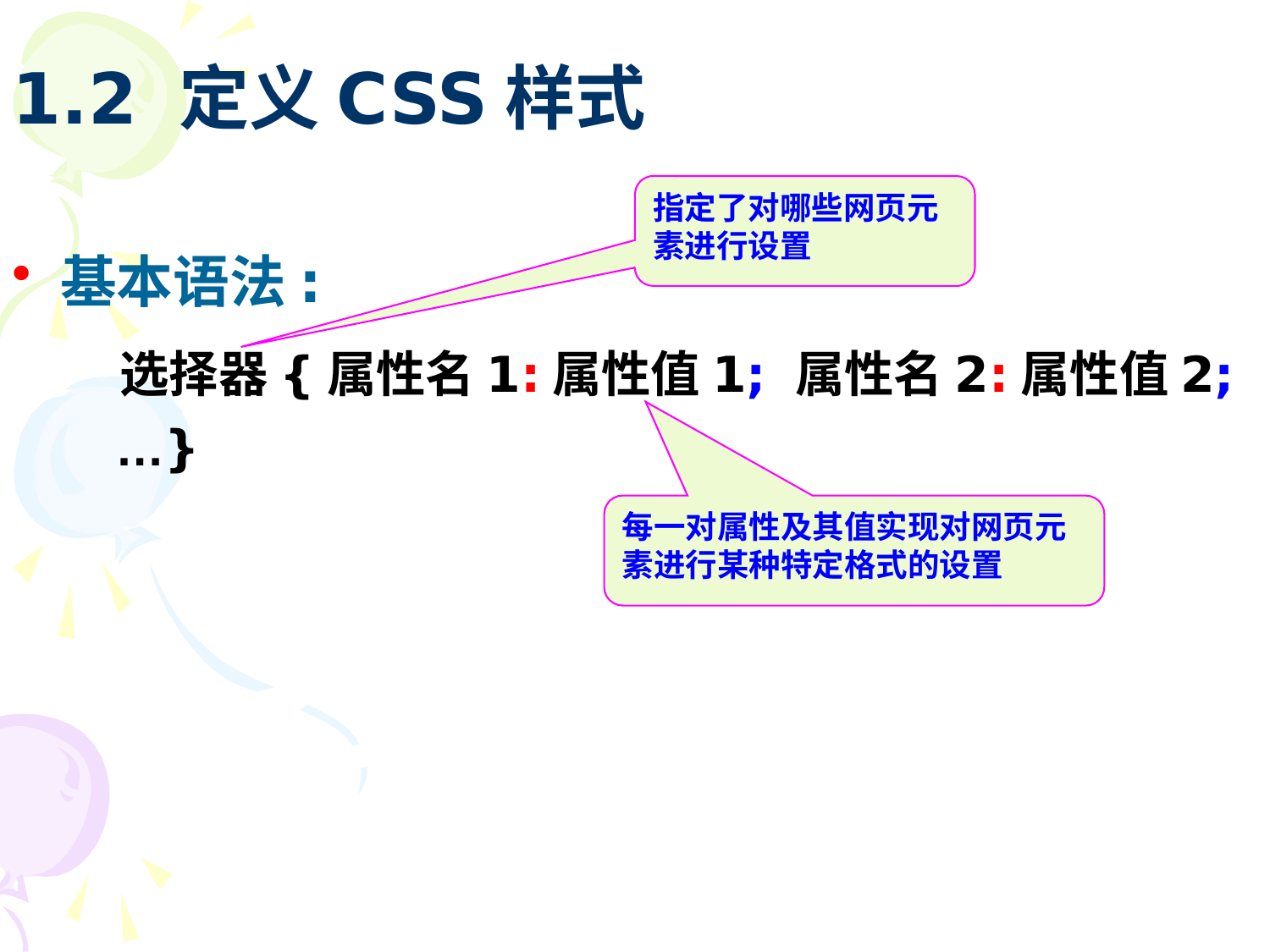

# 1.2 定义CSS样式
指定了对哪些网页元素进行设置
基本语法:
  选择器{属性名1:属性值1; 属性名2:属性值2; …}

每一对属性及其值实现对网页元素进行某种特定格式的设置